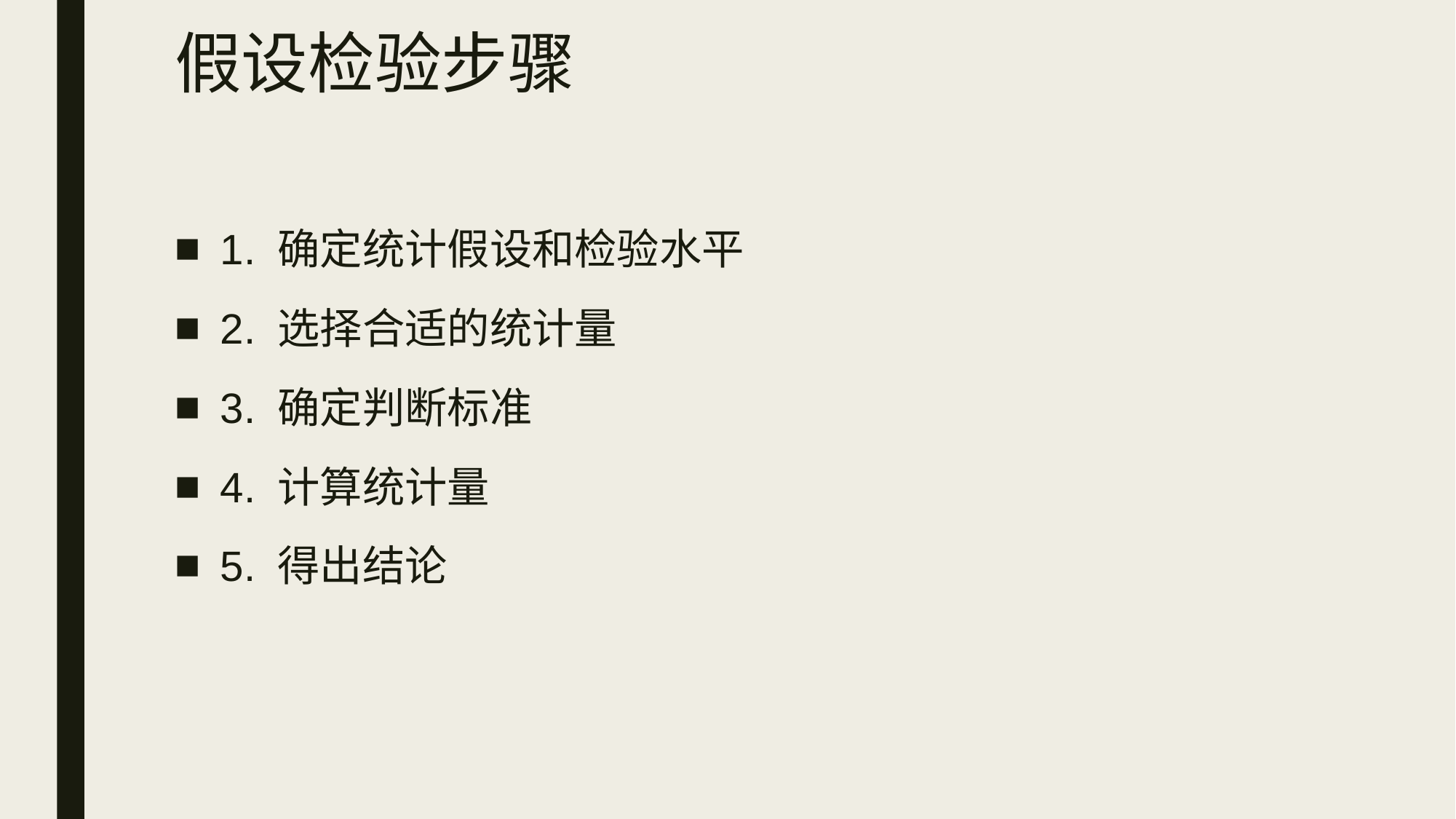

# 假设检验步骤
1. 确定统计假设和检验水平
2. 选择合适的统计量
3. 确定判断标准
4. 计算统计量
5. 得出结论